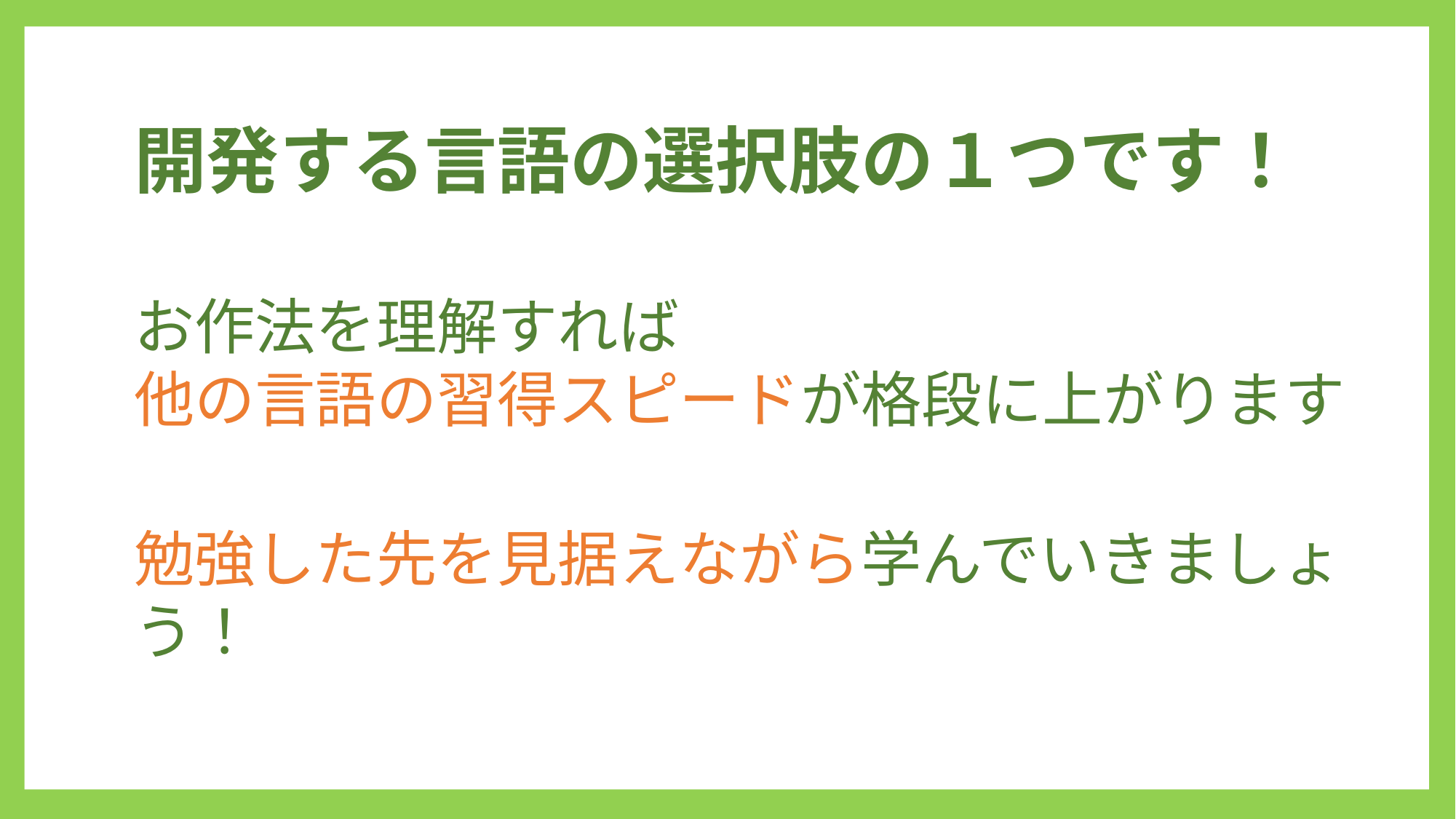

開発する言語の選択肢の１つです！
お作法を理解すれば
他の言語の習得スピードが格段に上がります
勉強した先を見据えながら学んでいきましょう！